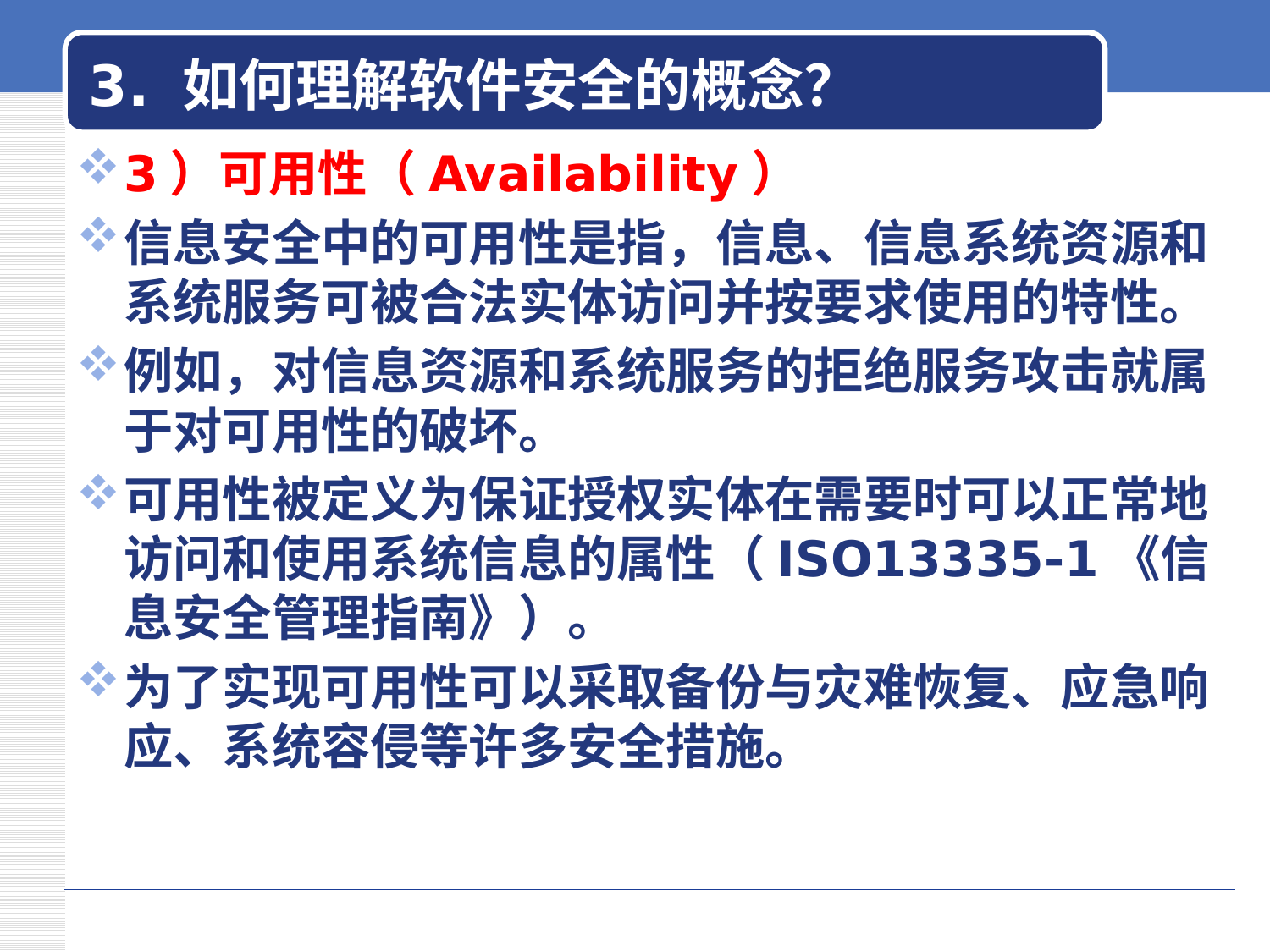

# 3. 如何理解软件安全的概念？
3）可用性（Availability）
信息安全中的可用性是指，信息、信息系统资源和系统服务可被合法实体访问并按要求使用的特性。
例如，对信息资源和系统服务的拒绝服务攻击就属于对可用性的破坏。
可用性被定义为保证授权实体在需要时可以正常地访问和使用系统信息的属性（ISO13335-1《信息安全管理指南》）。
为了实现可用性可以采取备份与灾难恢复、应急响应、系统容侵等许多安全措施。